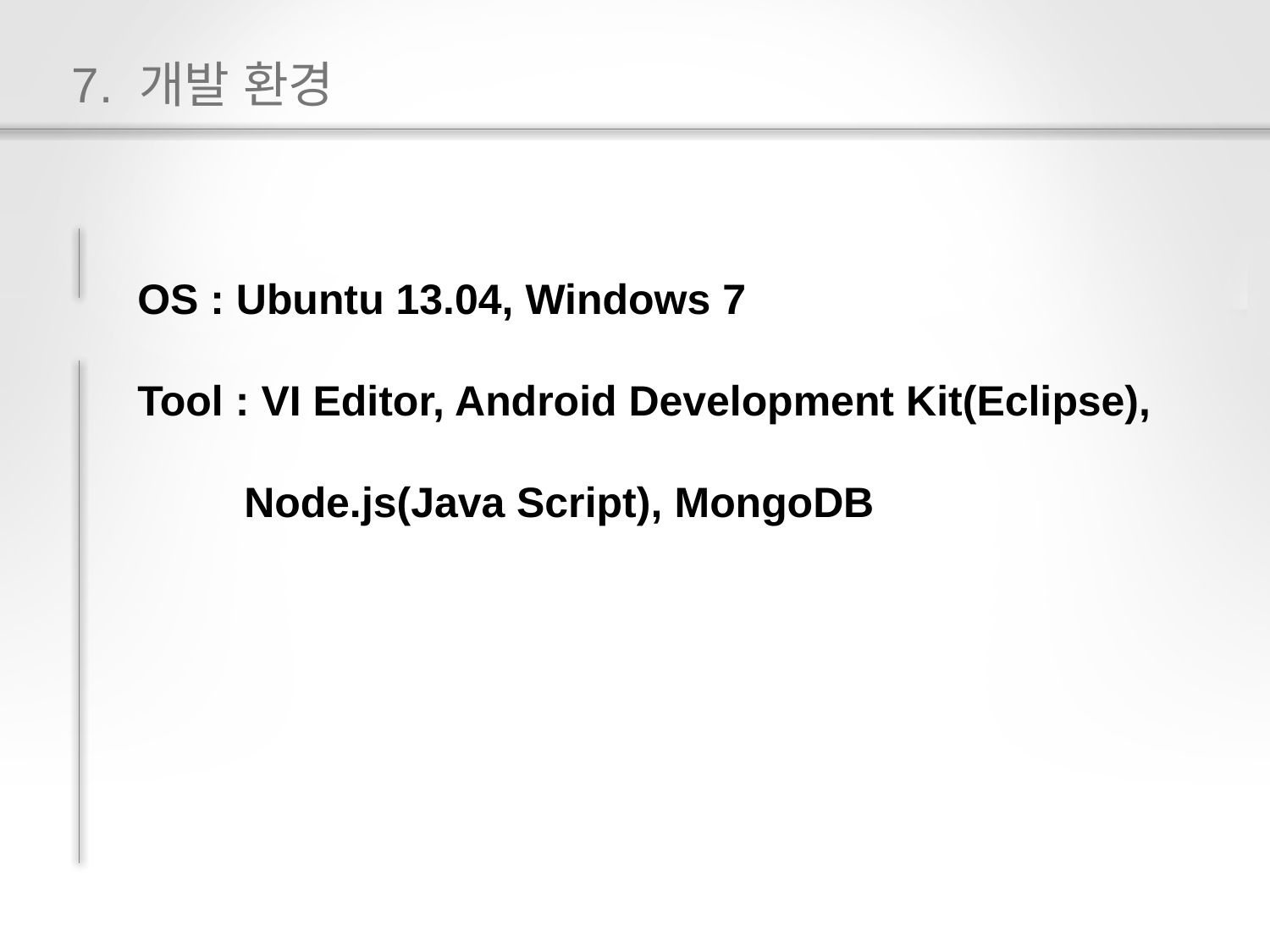

7. 개발 환경
OS : Ubuntu 13.04, Windows 7
Tool : VI Editor, Android Development Kit(Eclipse),
         Node.js(Java Script), MongoDB